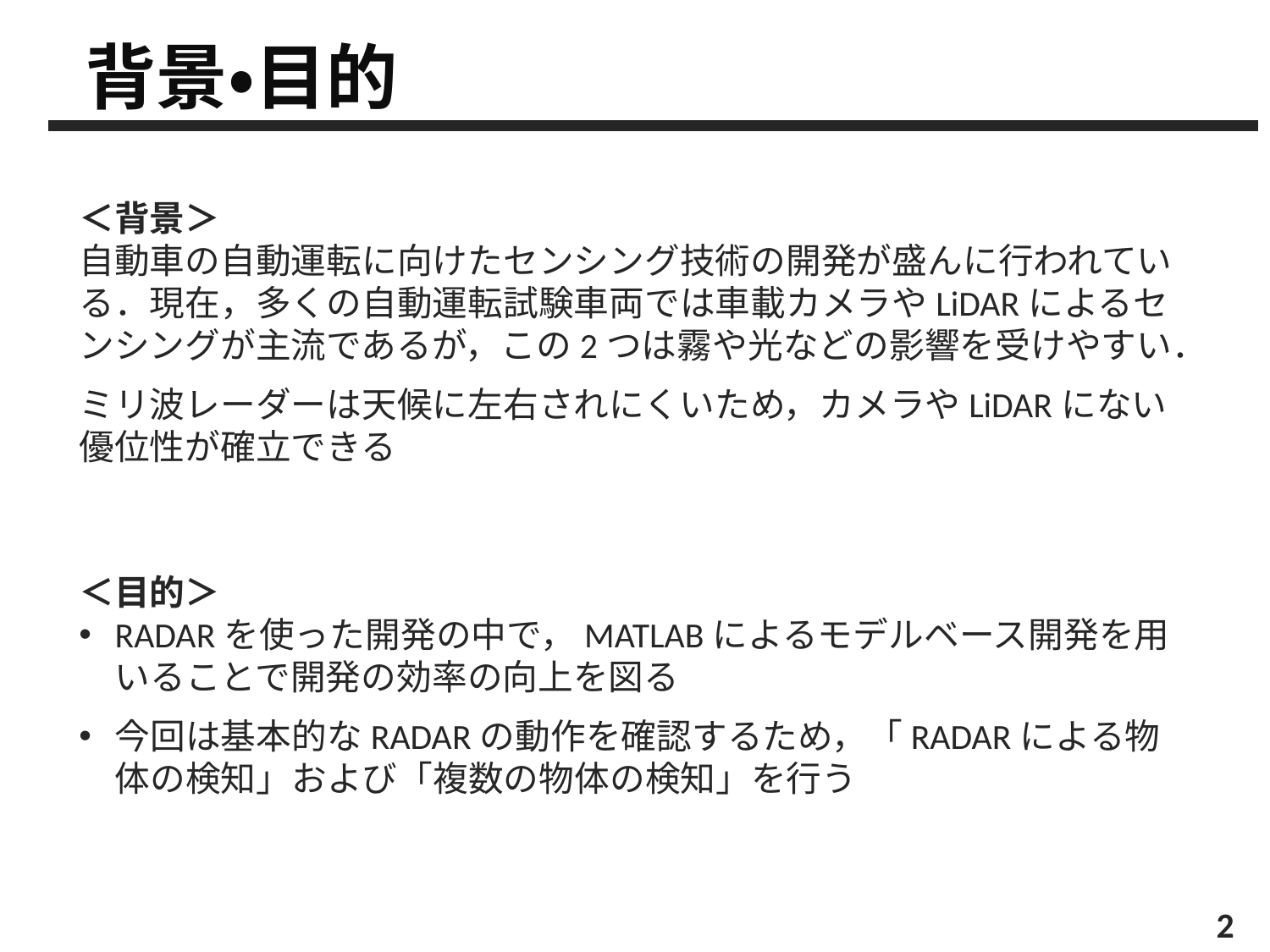

背景・目的
＜背景＞
自動車の自動運転に向けたセンシング技術の開発が盛んに行われている．現在，多くの自動運転試験車両では車載カメラやLiDARによるセンシングが主流であるが，この2つは霧や光などの影響を受けやすい．

ミリ波レーダーは天候に左右されにくいため，カメラやLiDARにない優位性が確立できる
＜目的＞
RADARを使った開発の中で，MATLABによるモデルベース開発を用いることで開発の効率の向上を図る

今回は基本的なRADARの動作を確認するため，「RADARによる物体の検知」および「複数の物体の検知」を行う
2